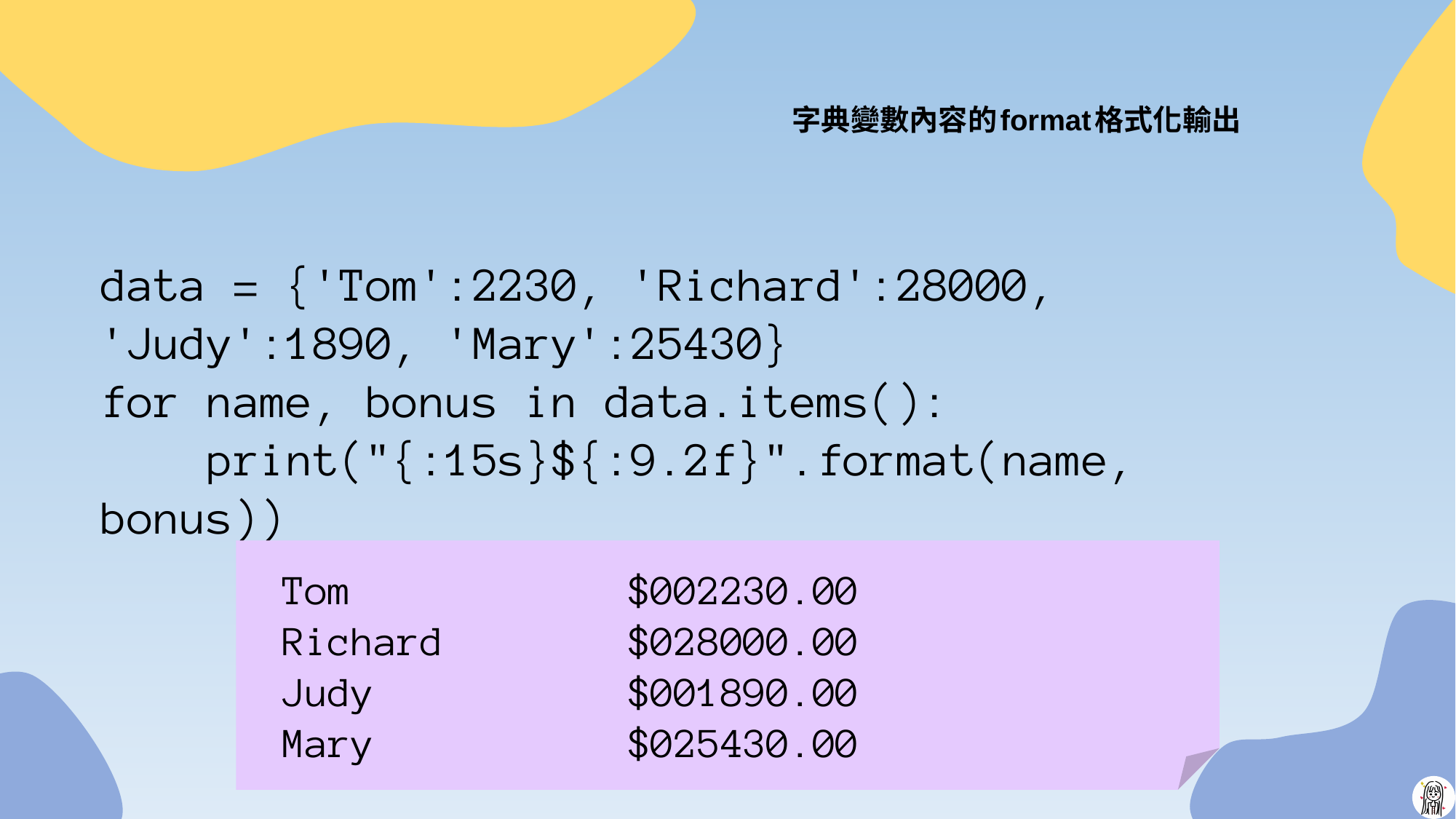

# 字典變數內容的format格式化輸出
data = {'Tom':2230, 'Richard':28000, 'Judy':1890, 'Mary':25430}
for name, bonus in data.items():
    print("{:15s}${:9.2f}".format(name, bonus))

Tom            $002230.00
Richard        $028000.00
Judy           $001890.00
Mary           $025430.00
59